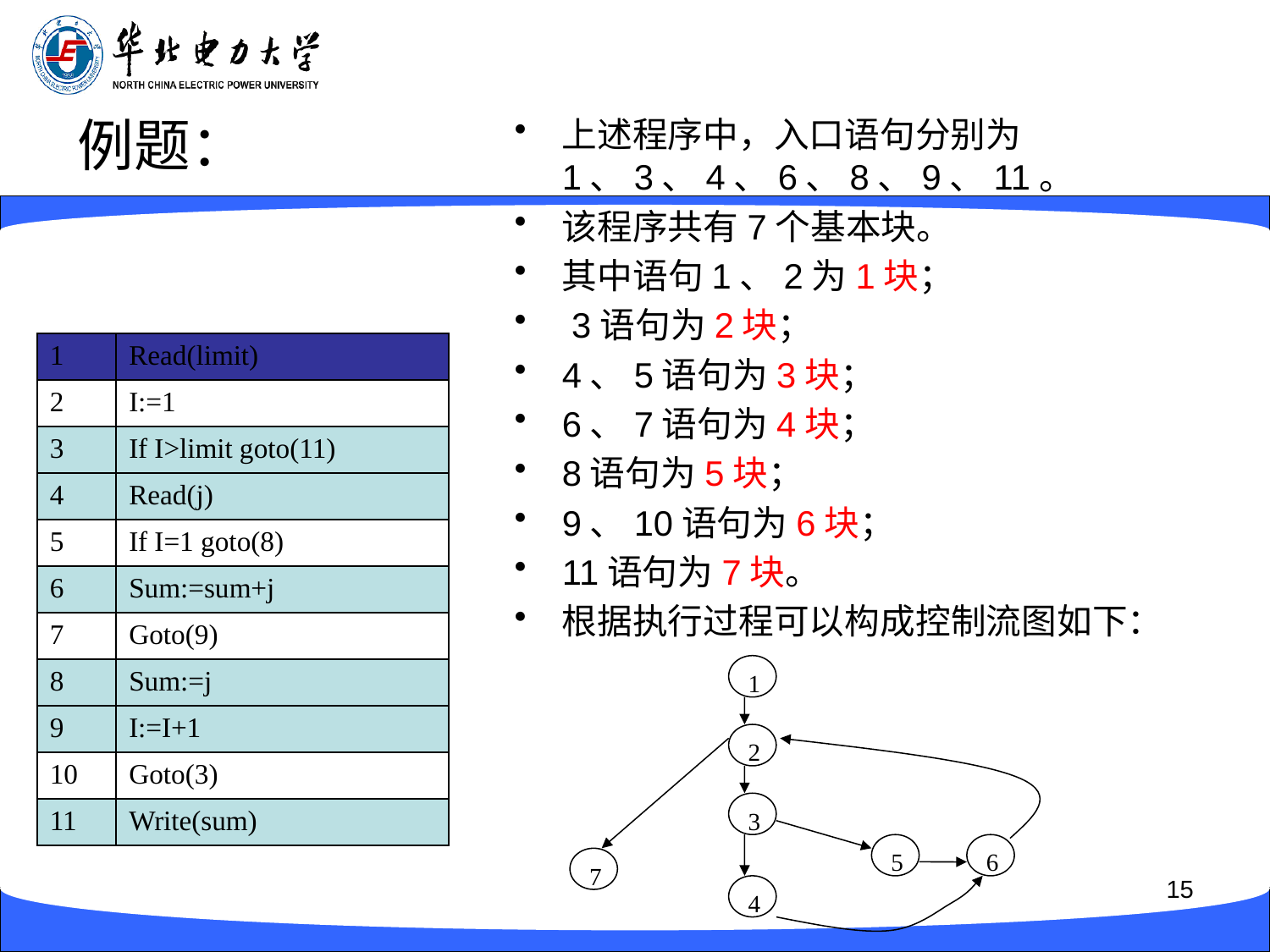

# 例题：
上述程序中，入口语句分别为1、3、4、6、8、9、11。
该程序共有7个基本块。
其中语句1、2为1块；
 3语句为2块；
4、5语句为3块；
6、7语句为4块；
8语句为5块；
9、10语句为6块；
11语句为7块。
根据执行过程可以构成控制流图如下：
| 1 | Read(limit) |
| --- | --- |
| 2 | I:=1 |
| 3 | If I>limit goto(11) |
| 4 | Read(j) |
| 5 | If I=1 goto(8) |
| 6 | Sum:=sum+j |
| 7 | Goto(9) |
| 8 | Sum:=j |
| 9 | I:=I+1 |
| 10 | Goto(3) |
| 11 | Write(sum) |
1

2

3

5
6
7

4

15